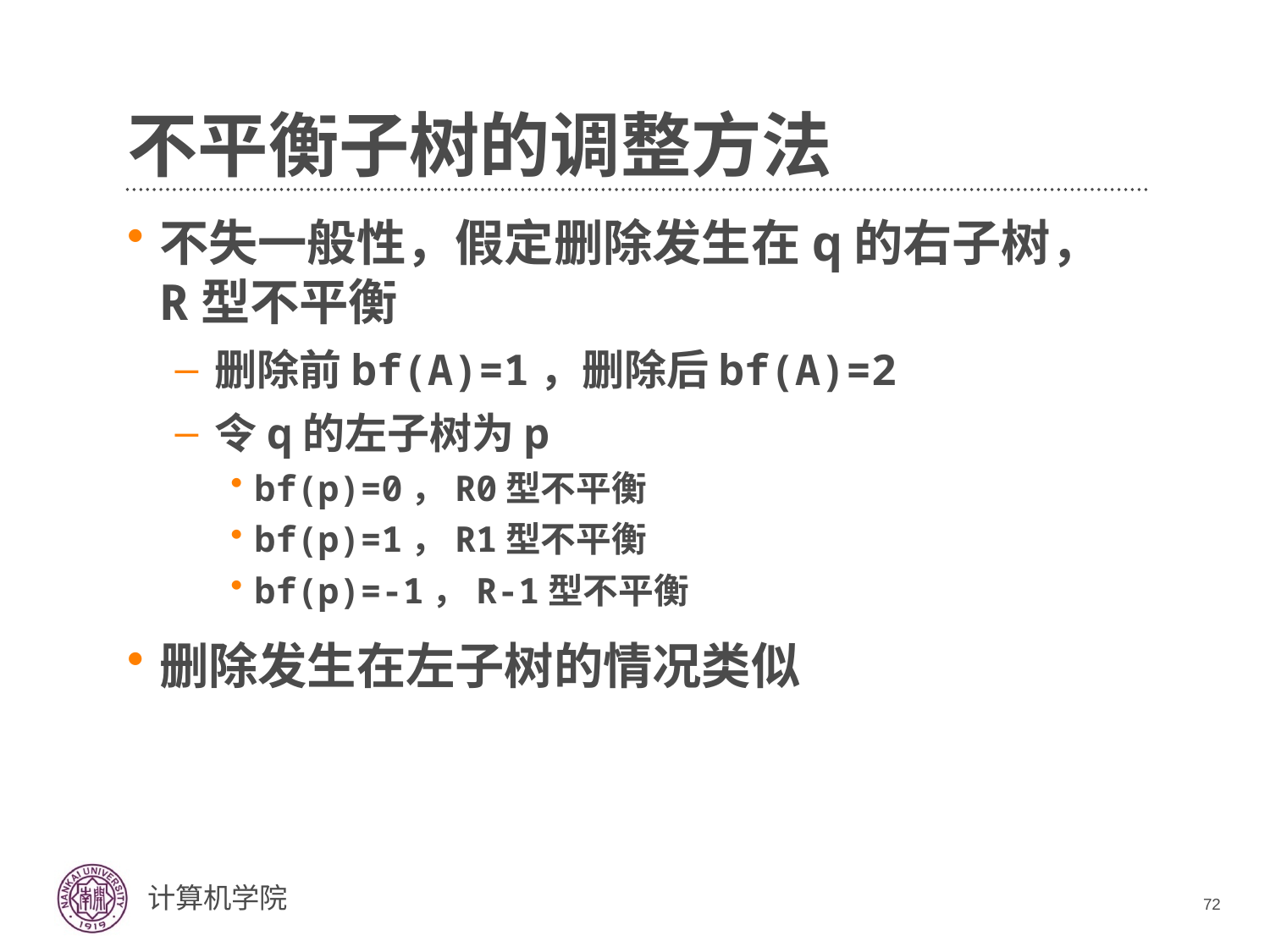

# 不平衡子树的调整方法
不失一般性，假定删除发生在q的右子树，R型不平衡
删除前bf(A)=1，删除后bf(A)=2
令q的左子树为p
bf(p)=0，R0型不平衡
bf(p)=1，R1型不平衡
bf(p)=-1，R-1型不平衡
删除发生在左子树的情况类似
72